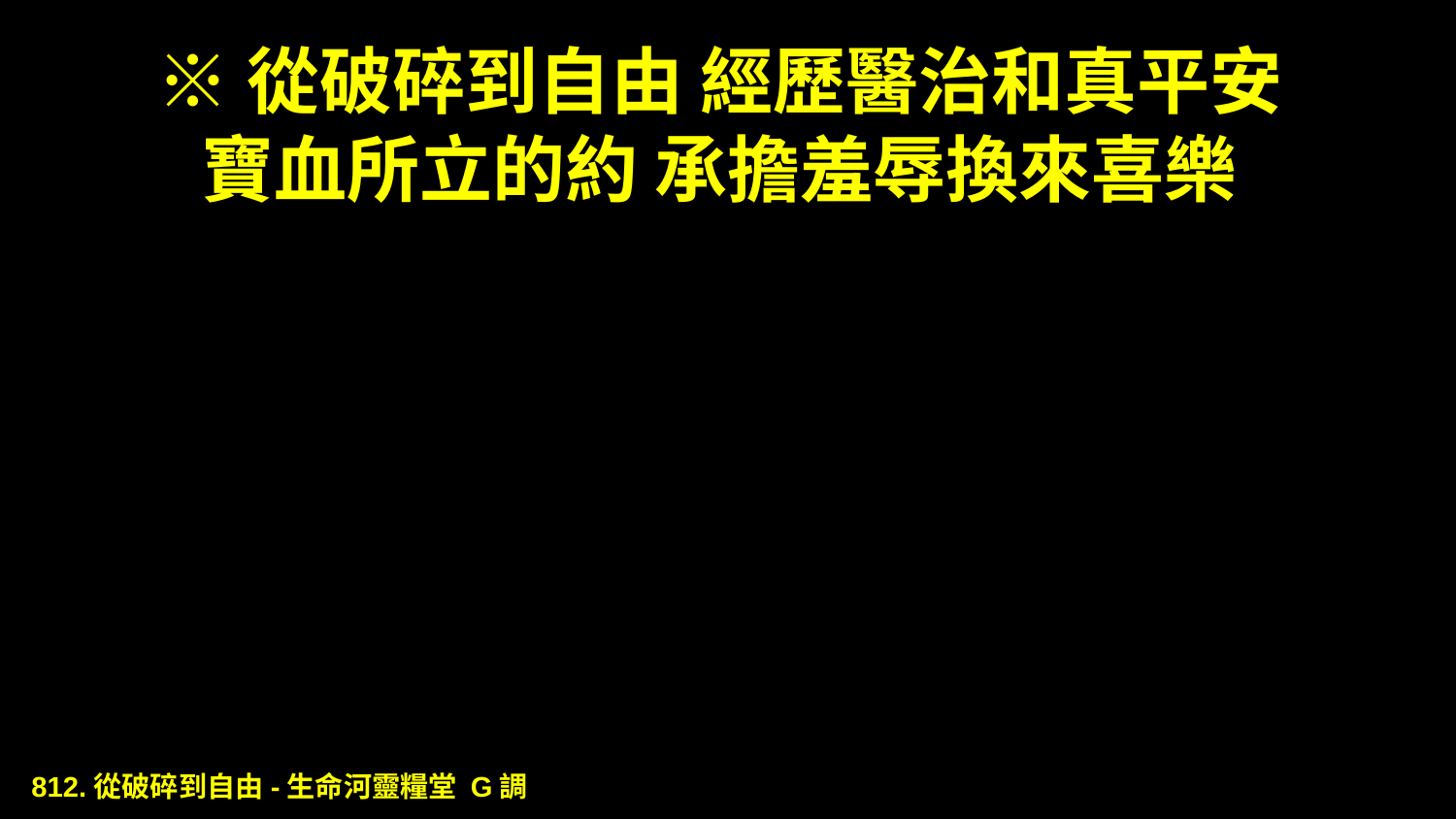

# ※從破碎到自由 經歷醫治和真平安 寶血所立的約 承擔羞辱換來喜樂
812.從破碎到自由-生命河靈糧堂 G調